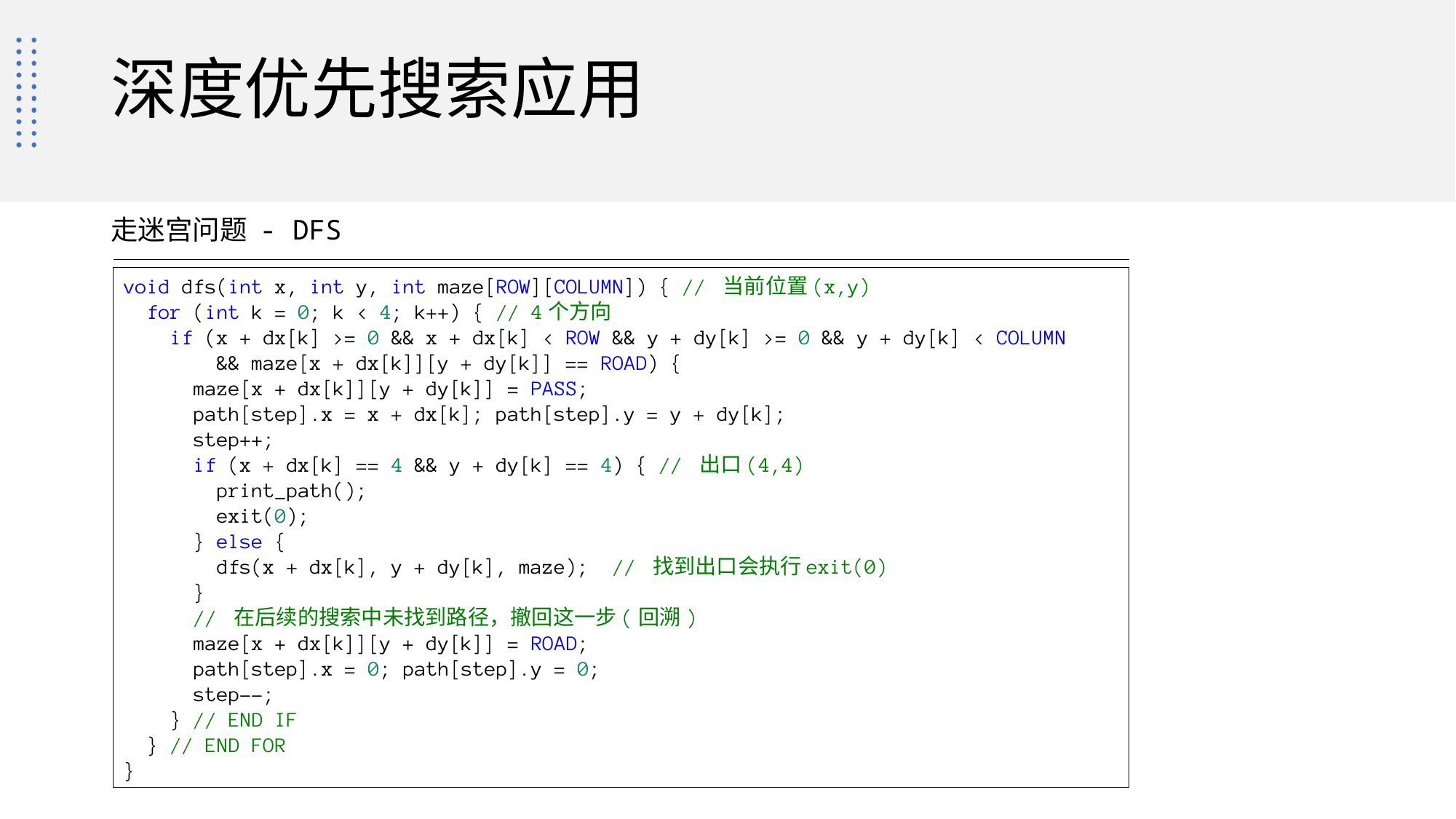

# 深度优先搜索应用
走迷宫问题 - DFS
void dfs(int x, int y, int maze[ROW][COLUMN]) { // 当前位置(x,y)
  for (int k = 0; k < 4; k++) { // 4个方向
    if (x + dx[k] >= 0 && x + dx[k] < ROW && y + dy[k] >= 0 && y + dy[k] < COLUMN
        && maze[x + dx[k]][y + dy[k]] == ROAD) {
      maze[x + dx[k]][y + dy[k]] = PASS;
      path[step].x = x + dx[k]; path[step].y = y + dy[k];
      step++;
      if (x + dx[k] == 4 && y + dy[k] == 4) { // 出口(4,4)
        print_path();
        exit(0);
      } else {
        dfs(x + dx[k], y + dy[k], maze);  // 找到出口会执行exit(0)
      }
      // 在后续的搜索中未找到路径，撤回这一步(回溯)
      maze[x + dx[k]][y + dy[k]] = ROAD;
      path[step].x = 0; path[step].y = 0;
      step--;
    } // END IF
  } // END FOR
}